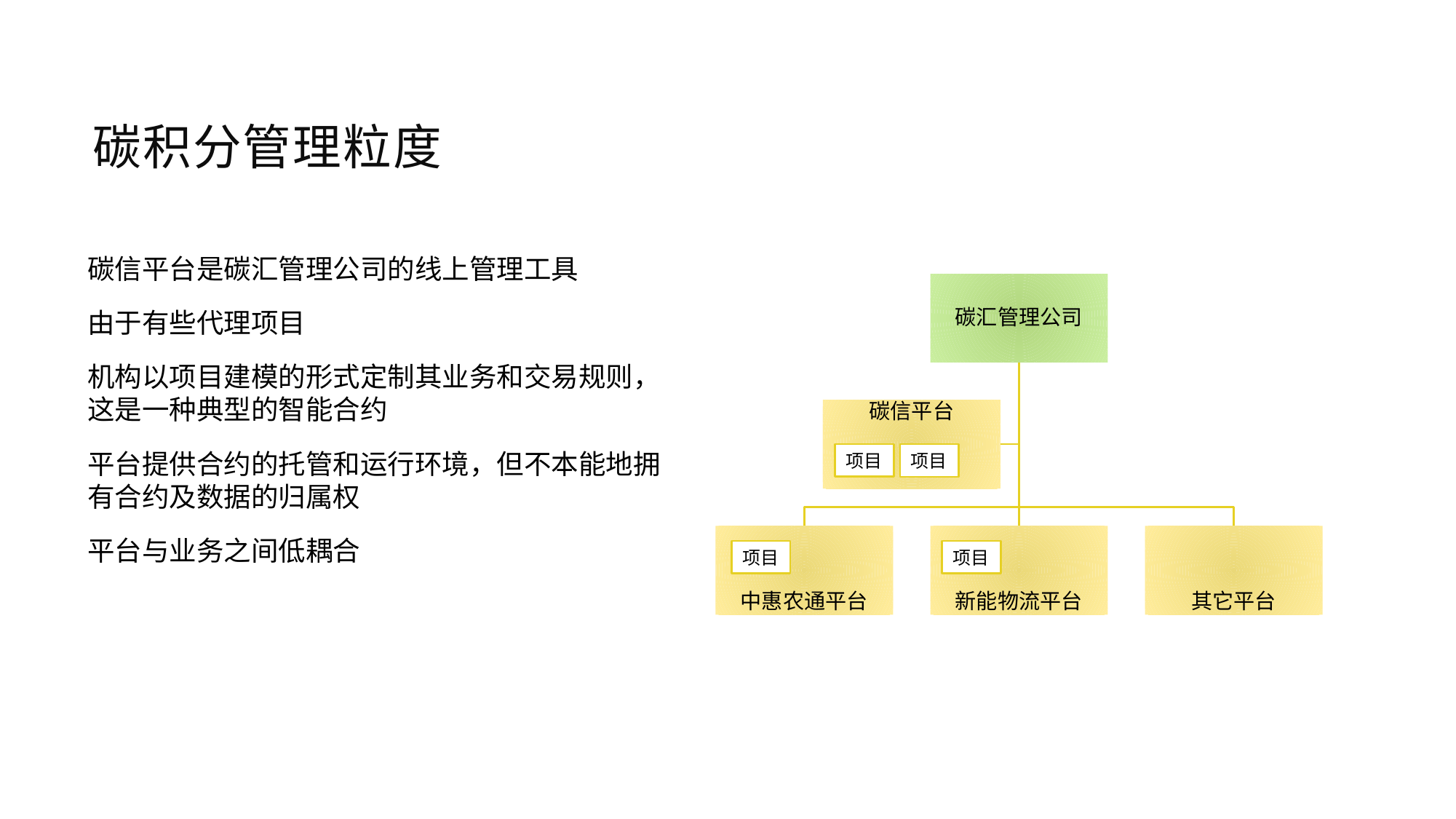

# 碳积分管理粒度
碳信平台是碳汇管理公司的线上管理工具
由于有些代理项目
机构以项目建模的形式定制其业务和交易规则，这是一种典型的智能合约
平台提供合约的托管和运行环境，但不本能地拥有合约及数据的归属权
平台与业务之间低耦合
碳汇管理公司
中惠农通平台
新能物流平台
其它平台
碳信平台
项目
项目
项目
项目